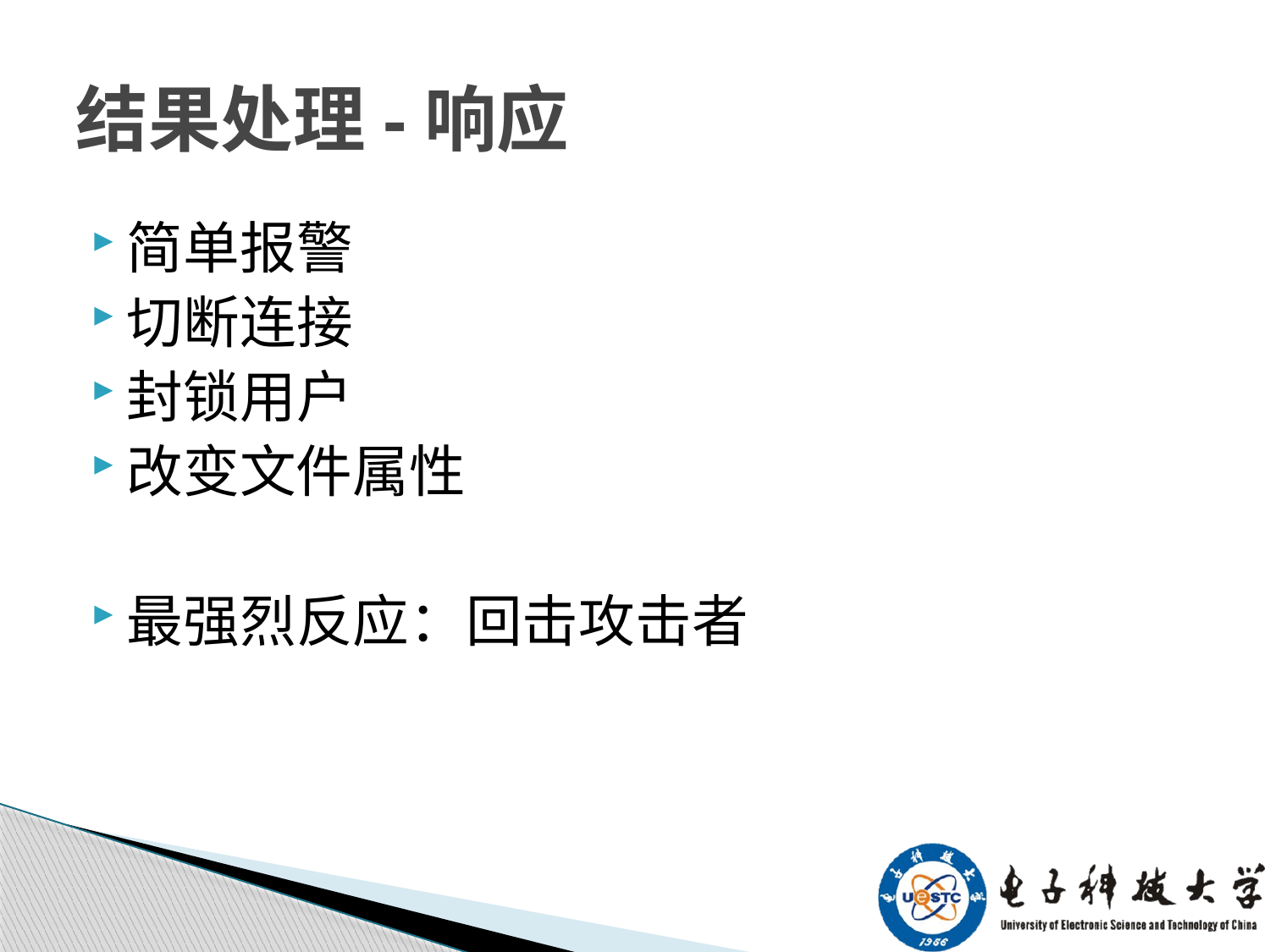

# 结果处理-响应
简单报警
切断连接
封锁用户
改变文件属性

最强烈反应：回击攻击者